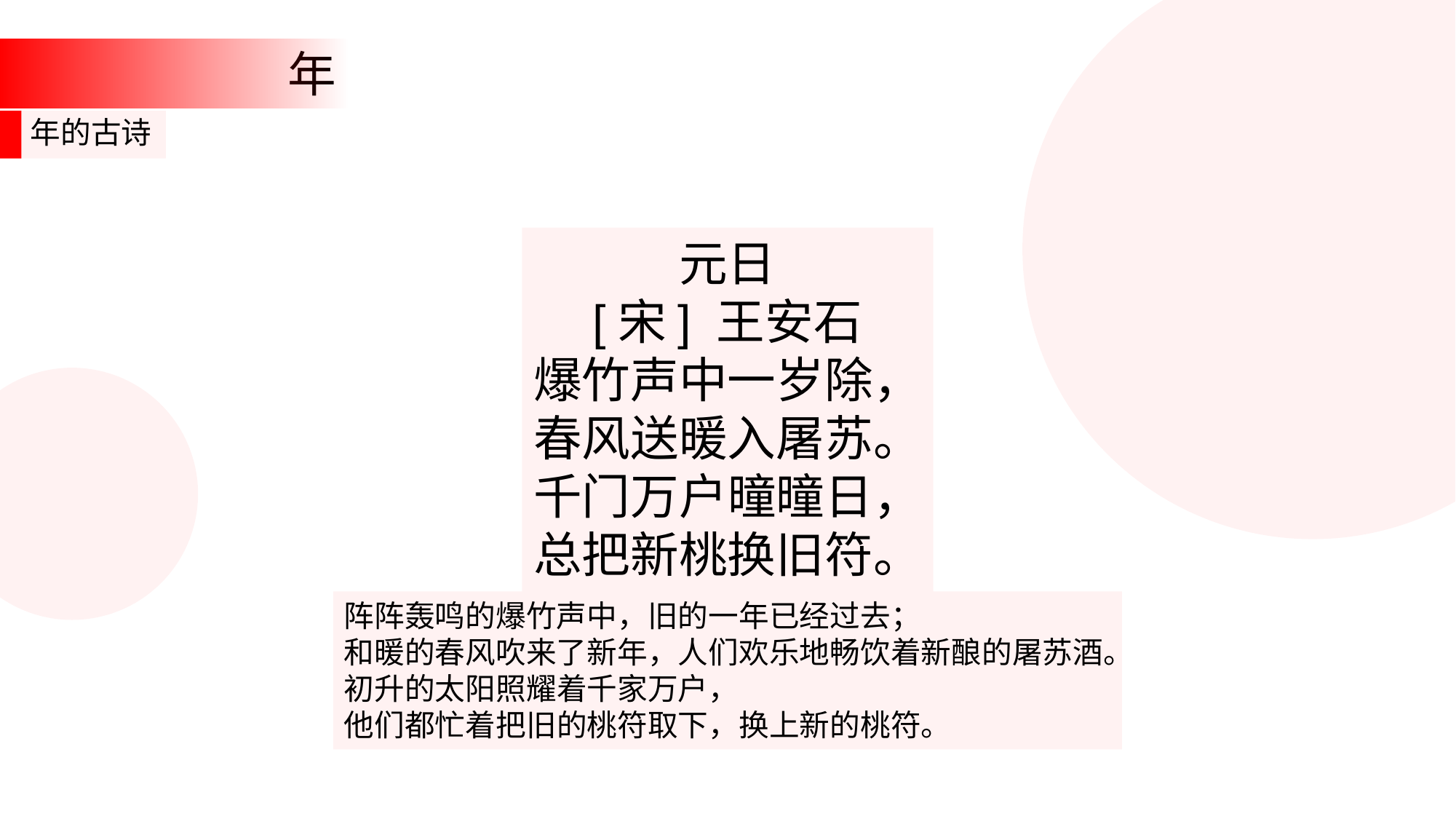

年

年的古诗

元日
[宋] 王安石
爆竹声中一岁除，
春风送暖入屠苏。
千门万户曈曈日，
总把新桃换旧符。

阵阵轰鸣的爆竹声中，旧的一年已经过去；
和暖的春风吹来了新年，人们欢乐地畅饮着新酿的屠苏酒。
初升的太阳照耀着千家万户，
他们都忙着把旧的桃符取下，换上新的桃符。